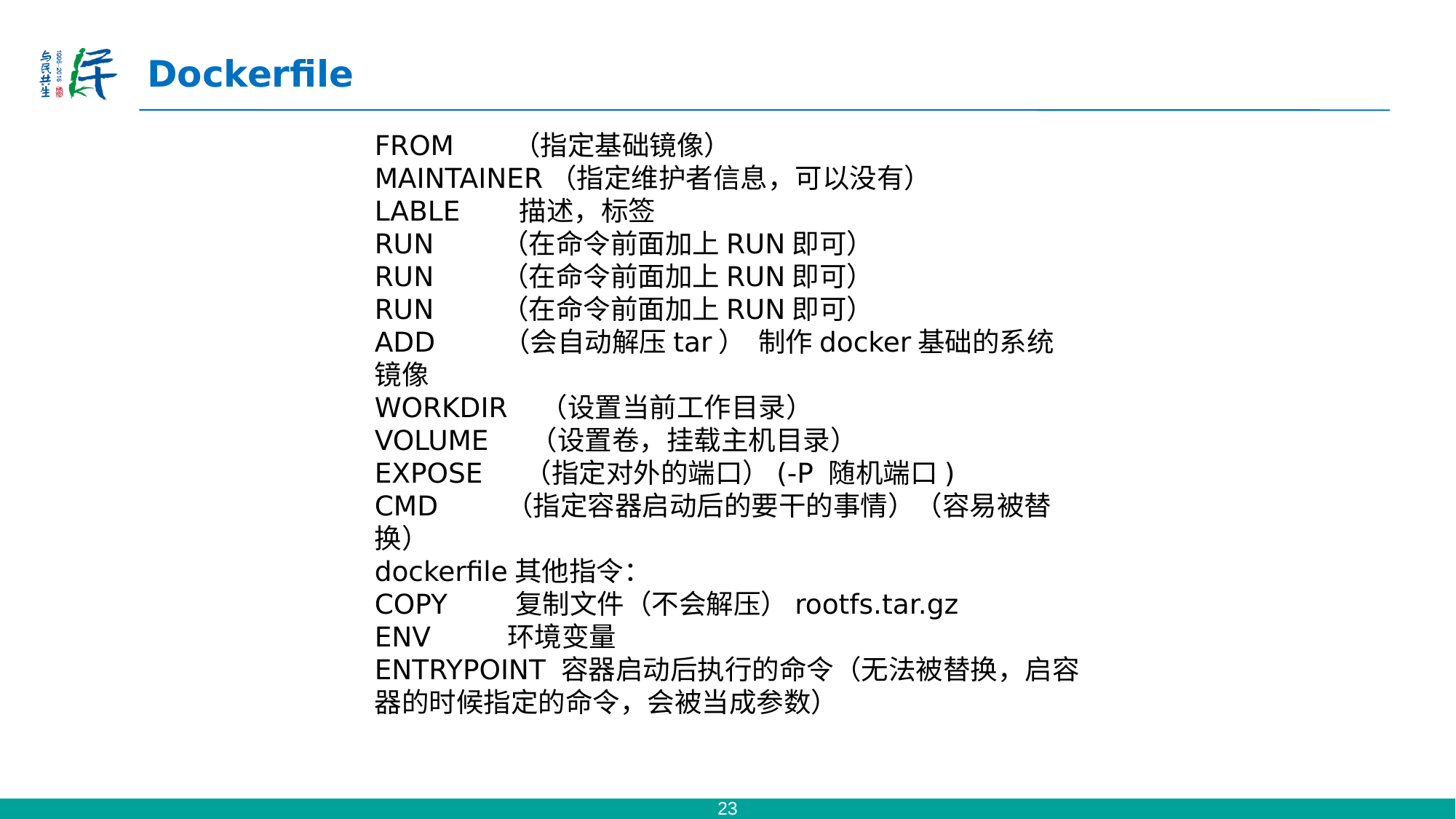

# Dockerfile
FROM      （指定基础镜像）
MAINTAINER（指定维护者信息，可以没有）
LABLE      描述，标签
RUN       （在命令前面加上RUN即可）
RUN       （在命令前面加上RUN即可）
RUN       （在命令前面加上RUN即可）
ADD       （会自动解压tar）  制作docker基础的系统镜像
WORKDIR   （设置当前工作目录）
VOLUME    （设置卷，挂载主机目录）
EXPOSE    （指定对外的端口）(-P 随机端口)
CMD       （指定容器启动后的要干的事情）（容易被替换）
dockerfile其他指令：
COPY       复制文件（不会解压）rootfs.tar.gz
ENV        环境变量
ENTRYPOINT 容器启动后执行的命令（无法被替换，启容器的时候指定的命令，会被当成参数）
23